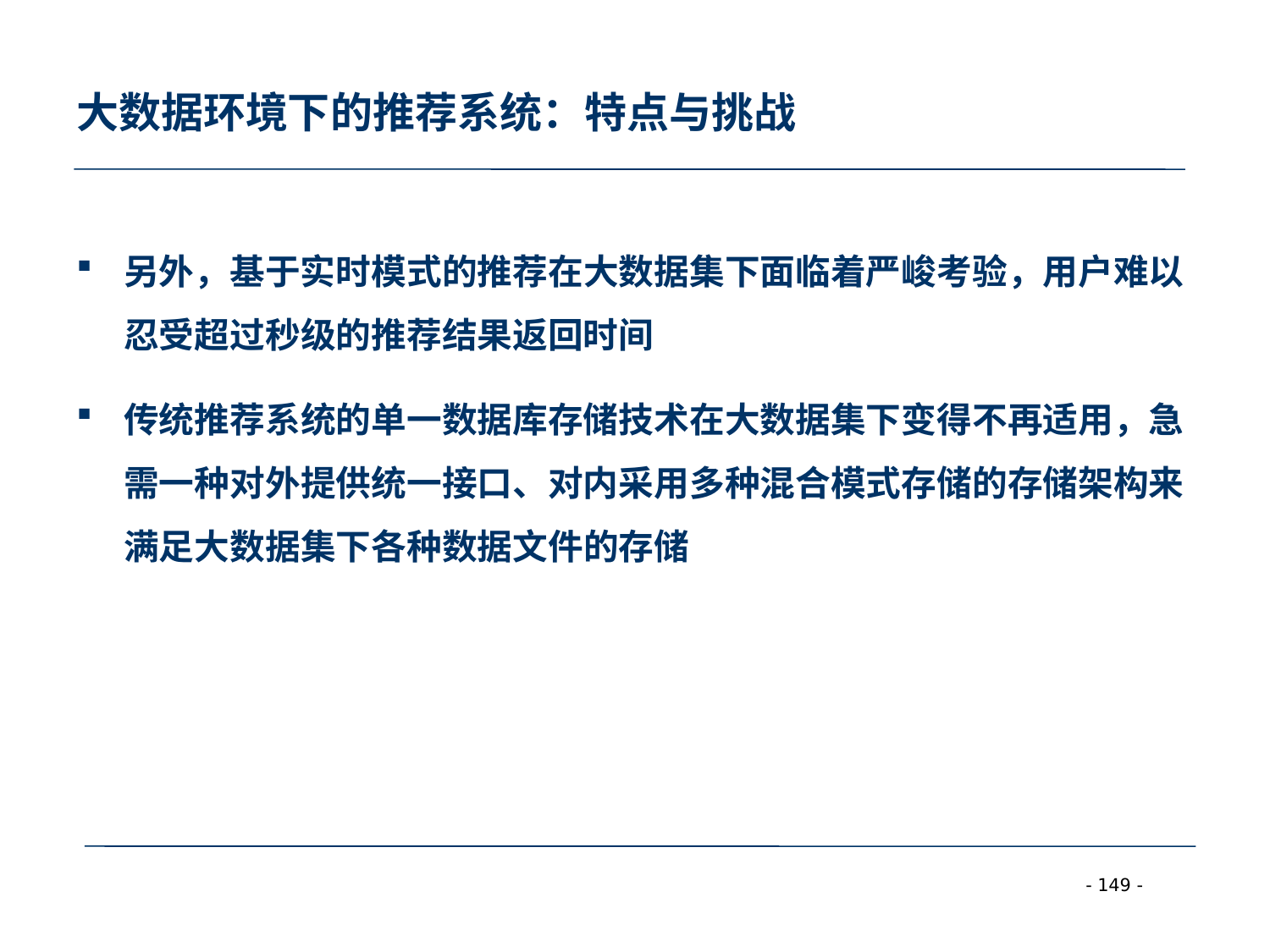

# 大数据环境下的推荐系统：特点与挑战
另外，基于实时模式的推荐在大数据集下面临着严峻考验，用户难以忍受超过秒级的推荐结果返回时间
传统推荐系统的单一数据库存储技术在大数据集下变得不再适用，急需一种对外提供统一接口、对内采用多种混合模式存储的存储架构来满足大数据集下各种数据文件的存储